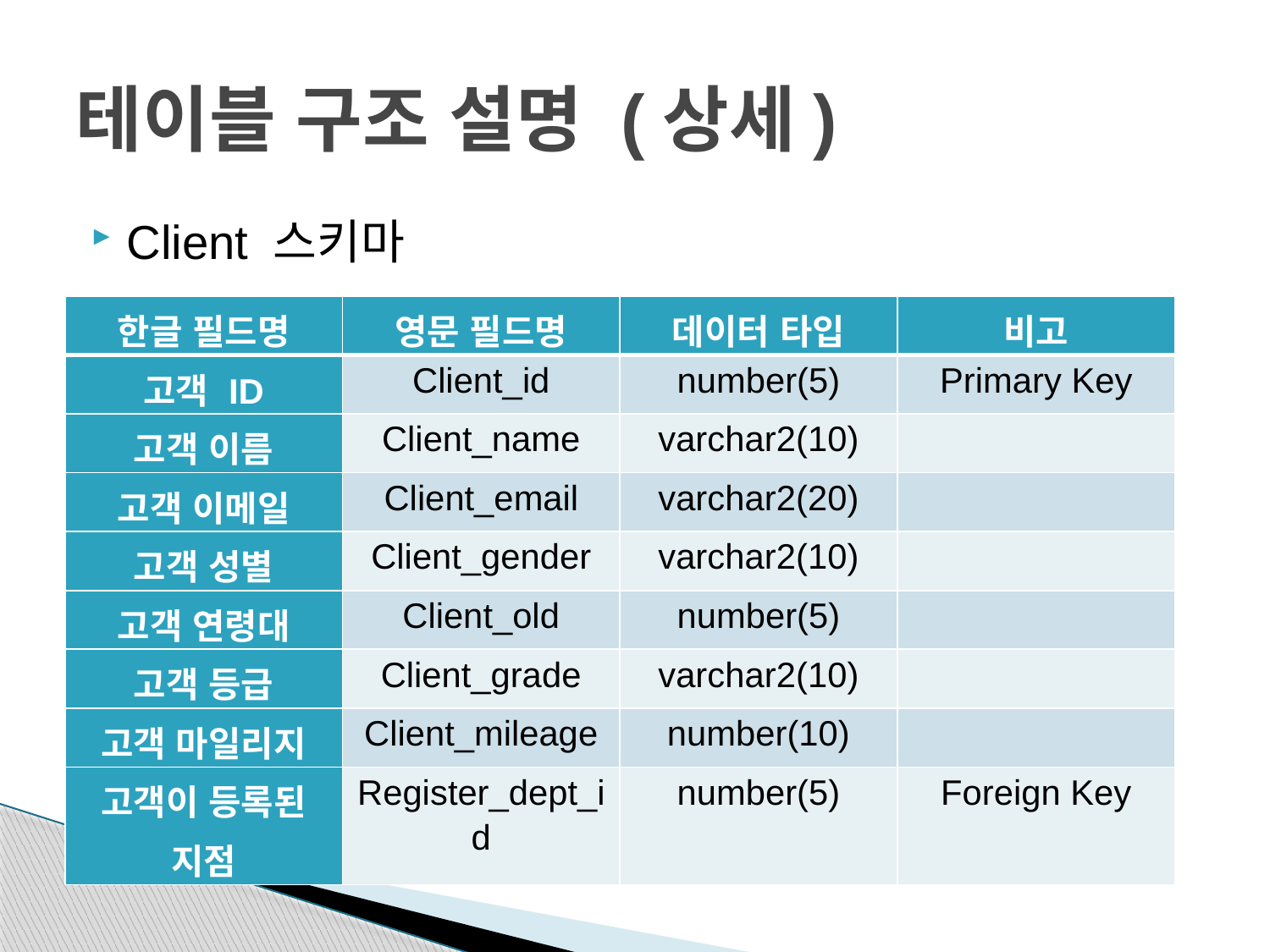

# 테이블 구조 설명 (상세)
Client 스키마

| 한글 필드명 | 영문 필드명 | 데이터 타입 | 비고 |
| --- | --- | --- | --- |
| 고객 ID | Client\_id | number(5) | Primary Key |
| 고객 이름 | Client\_name | varchar2(10) |  |
| 고객 이메일 | Client\_email | varchar2(20) |  |
| 고객 성별 | Client\_gender | varchar2(10) |  |
| 고객 연령대 | Client\_old | number(5) |  |
| 고객 등급 | Client\_grade | varchar2(10) |  |
| 고객 마일리지 | Client\_mileage | number(10) |  |
| 고객이 등록된 지점 | Register\_dept\_id | number(5) | Foreign Key |